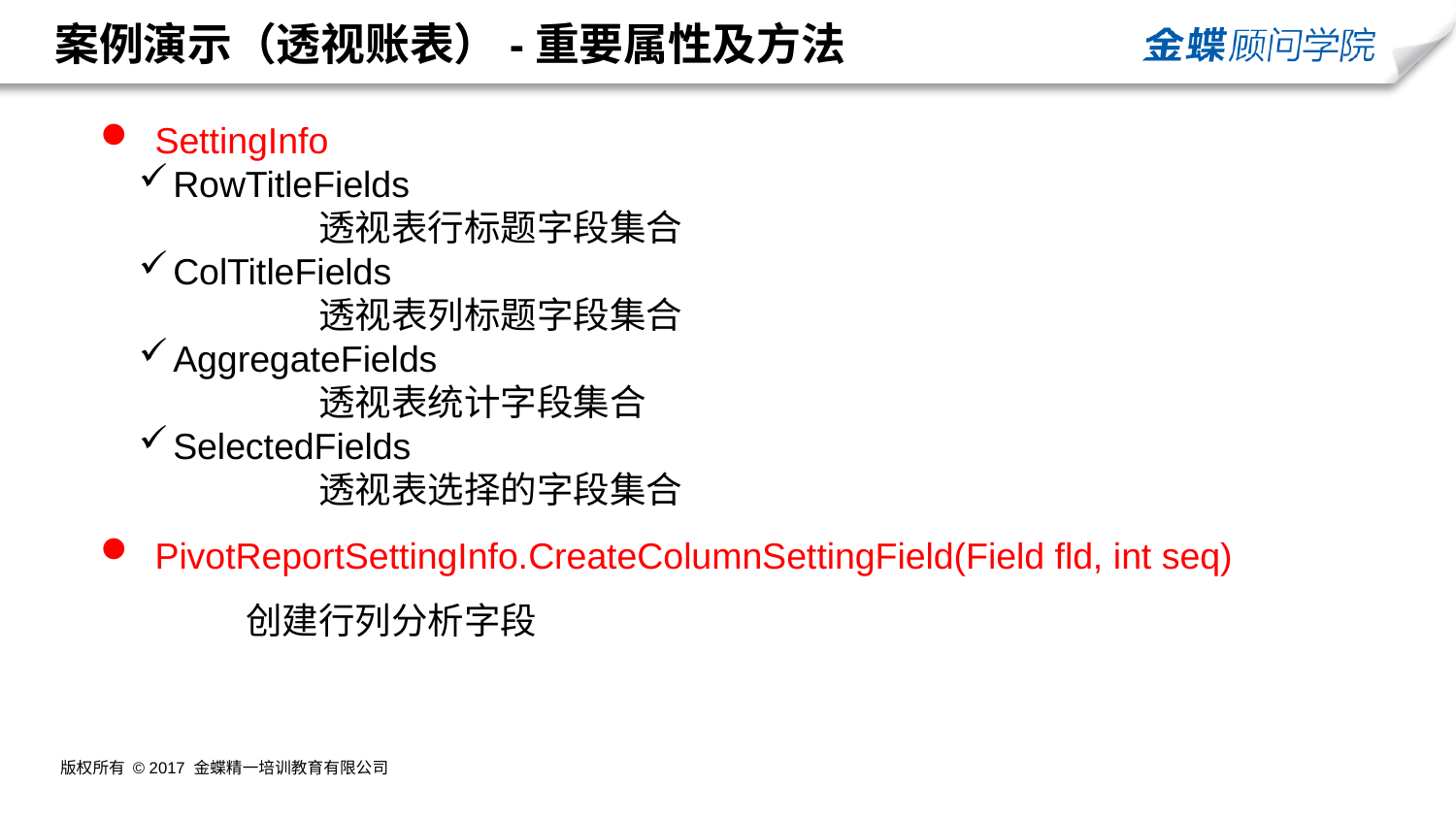

# 案例演示（透视账表）-重要属性及方法
SettingInfo
RowTitleFields
	透视表行标题字段集合
ColTitleFields
	透视表列标题字段集合
AggregateFields
	透视表统计字段集合
SelectedFields
	透视表选择的字段集合
PivotReportSettingInfo.CreateColumnSettingField(Field fld, int seq)
	创建行列分析字段